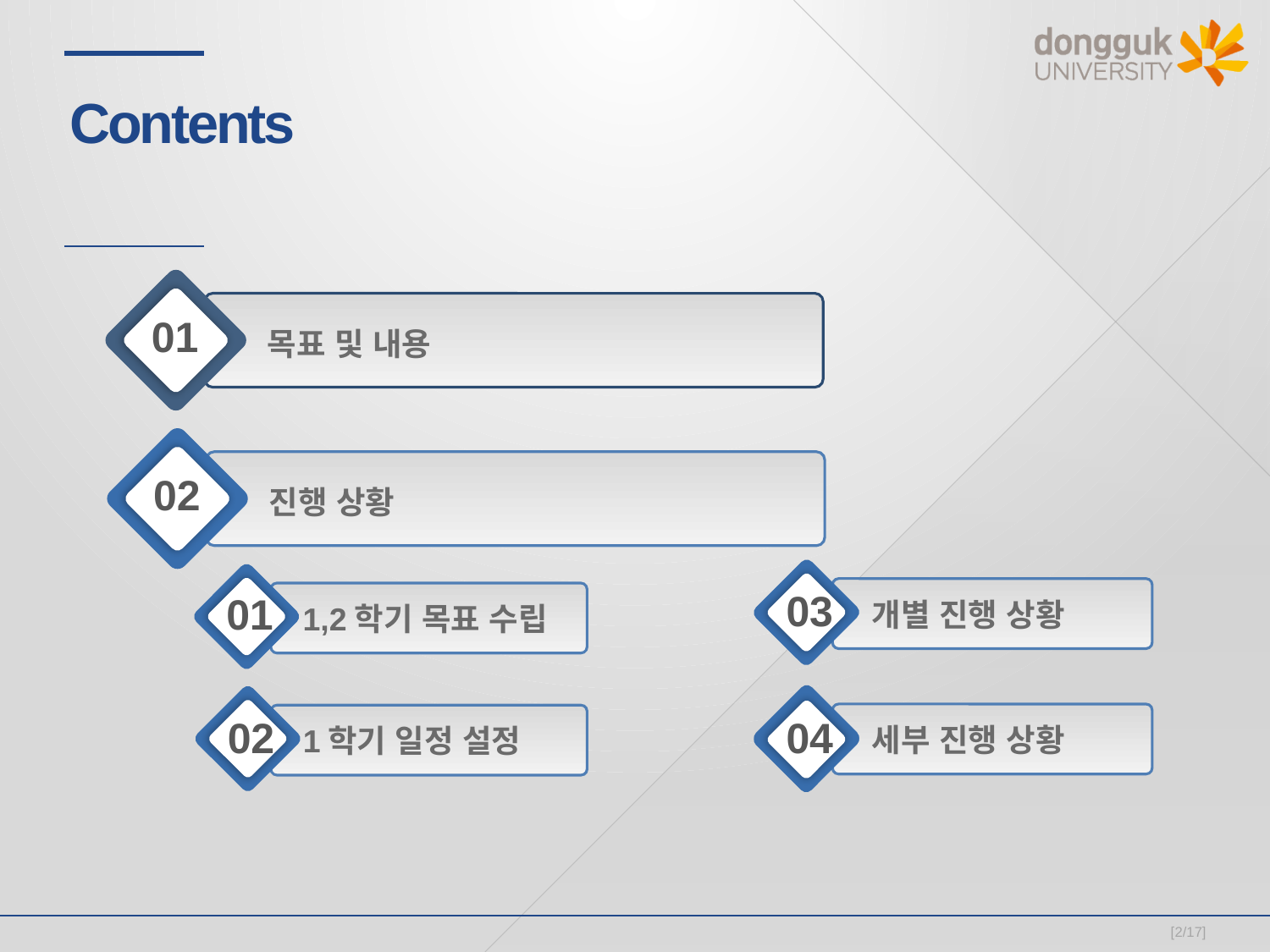

01
목표 및 내용

02
진행 상황

  개별 진행 상황
  1,2학기 목표 수립
01
03

  세부 진행 상황
  1학기 일정 설정
02
04
[2/17]